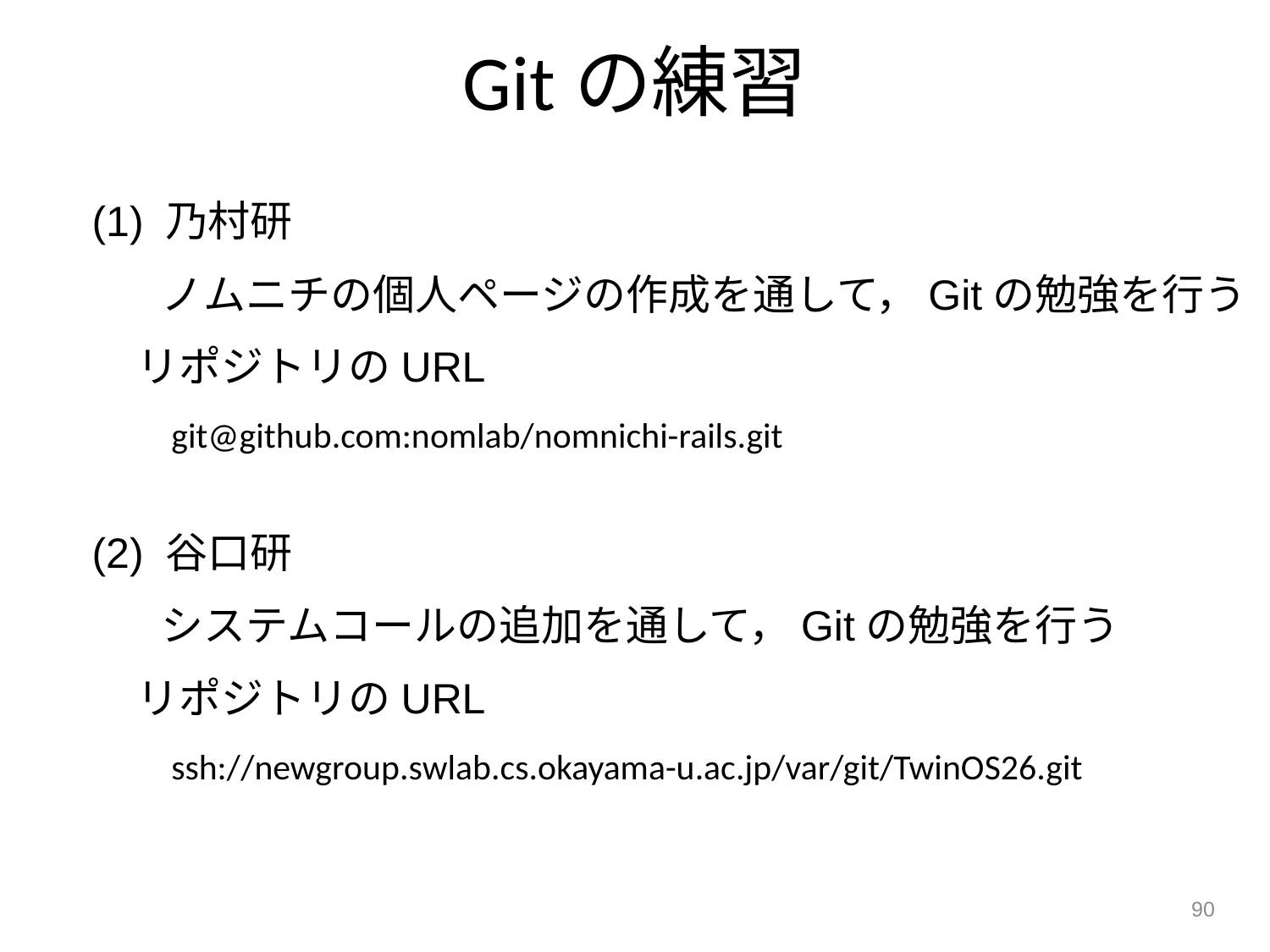

Gitの練習
(1) 乃村研
ノムニチの個人ページの作成を通して，Gitの勉強を行う
リポジトリのURL
git@github.com:nomlab/nomnichi-rails.git
(2) 谷口研
システムコールの追加を通して，Gitの勉強を行う
リポジトリのURL
ssh://newgroup.swlab.cs.okayama-u.ac.jp/var/git/TwinOS26.git
90